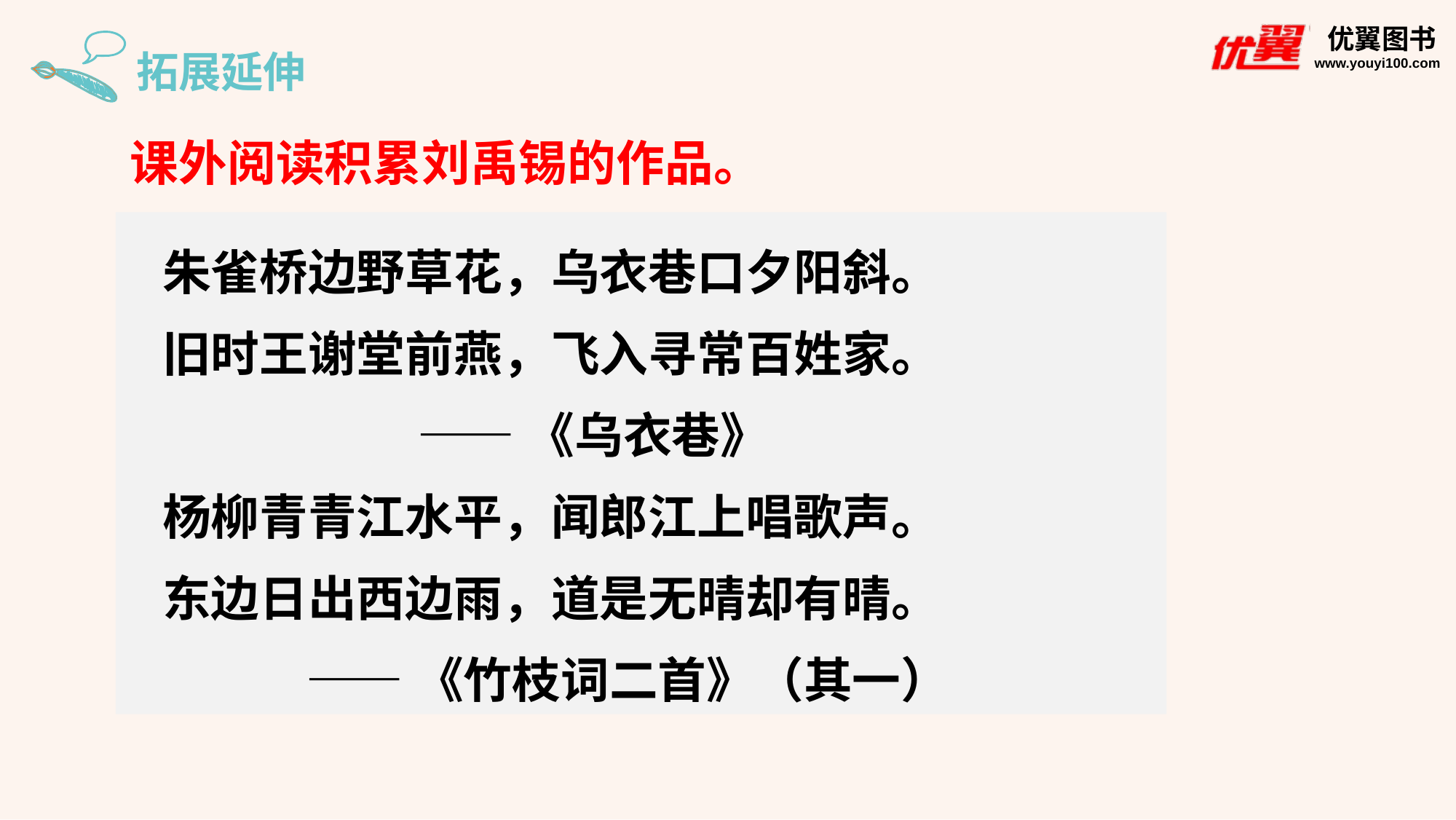

拓展延伸

课外阅读积累刘禹锡的作品。
  朱雀桥边野草花，乌衣巷口夕阳斜。
  旧时王谢堂前燕，飞入寻常百姓家。
                          ——《乌衣巷》
  杨柳青青江水平，闻郎江上唱歌声。
  东边日出西边雨，道是无晴却有晴。
                ——《竹枝词二首》（其一）